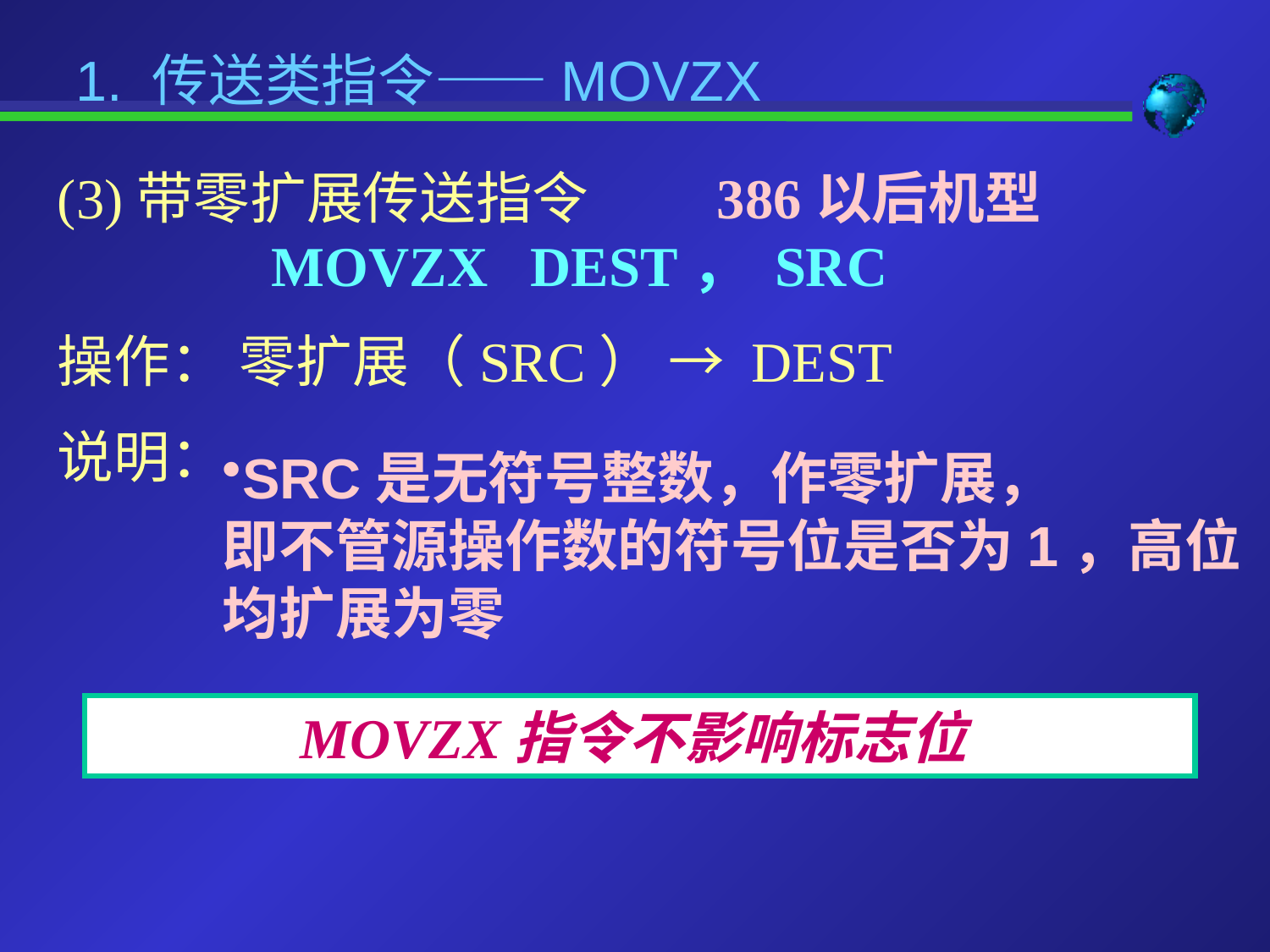

# 1. 传送类指令——MOVZX
(3)带零扩展传送指令         386以后机型
 MOVZX   DEST， SRC
操作： 零扩展（SRC） → DEST
说明：
SRC是无符号整数，作零扩展，
即不管源操作数的符号位是否为1，高位均扩展为零
MOVZX指令不影响标志位
12